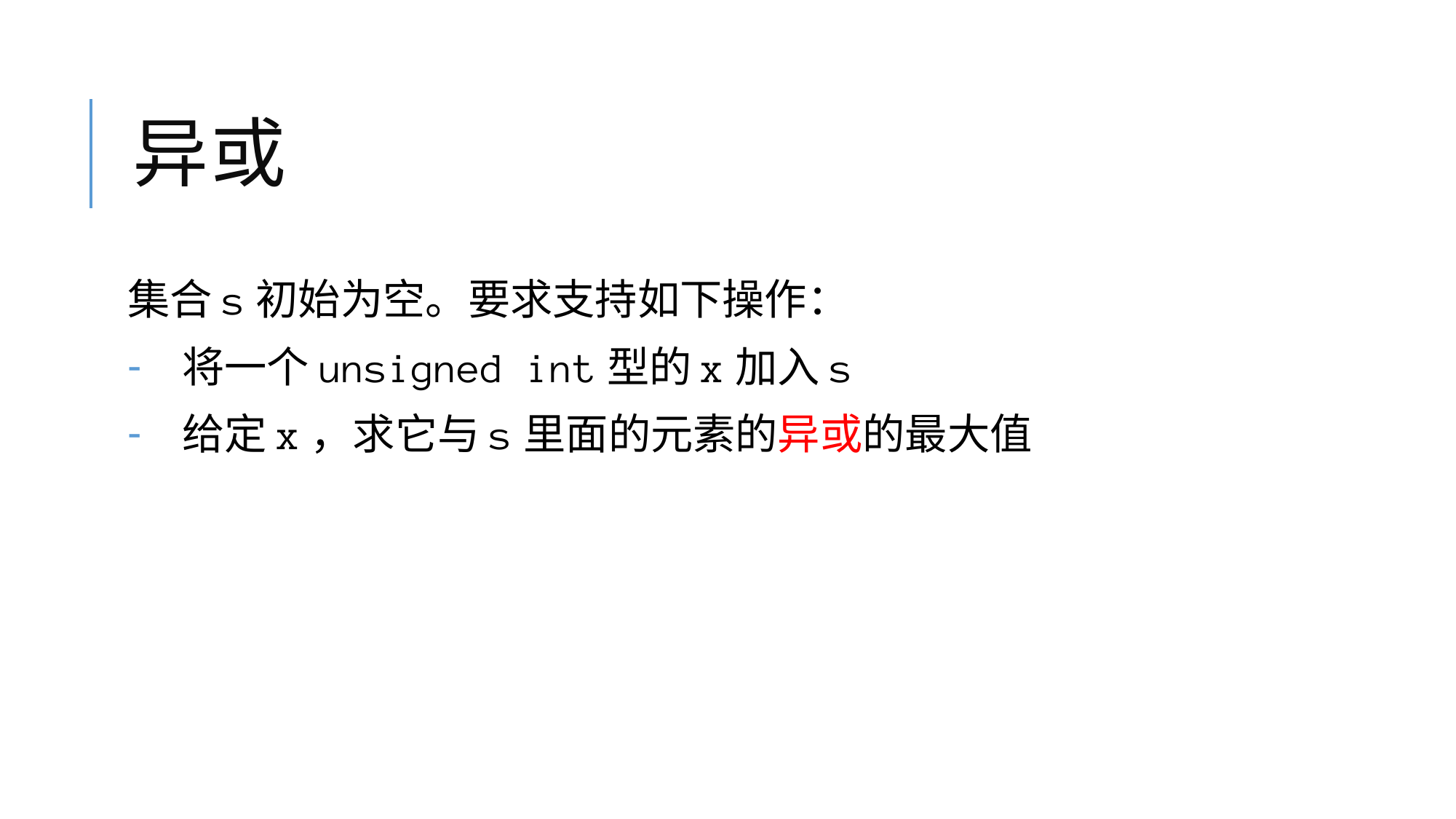

# 异或
集合s初始为空。要求支持如下操作：
将一个unsigned int型的x加入s
给定x，求它与s里面的元素的异或的最大值